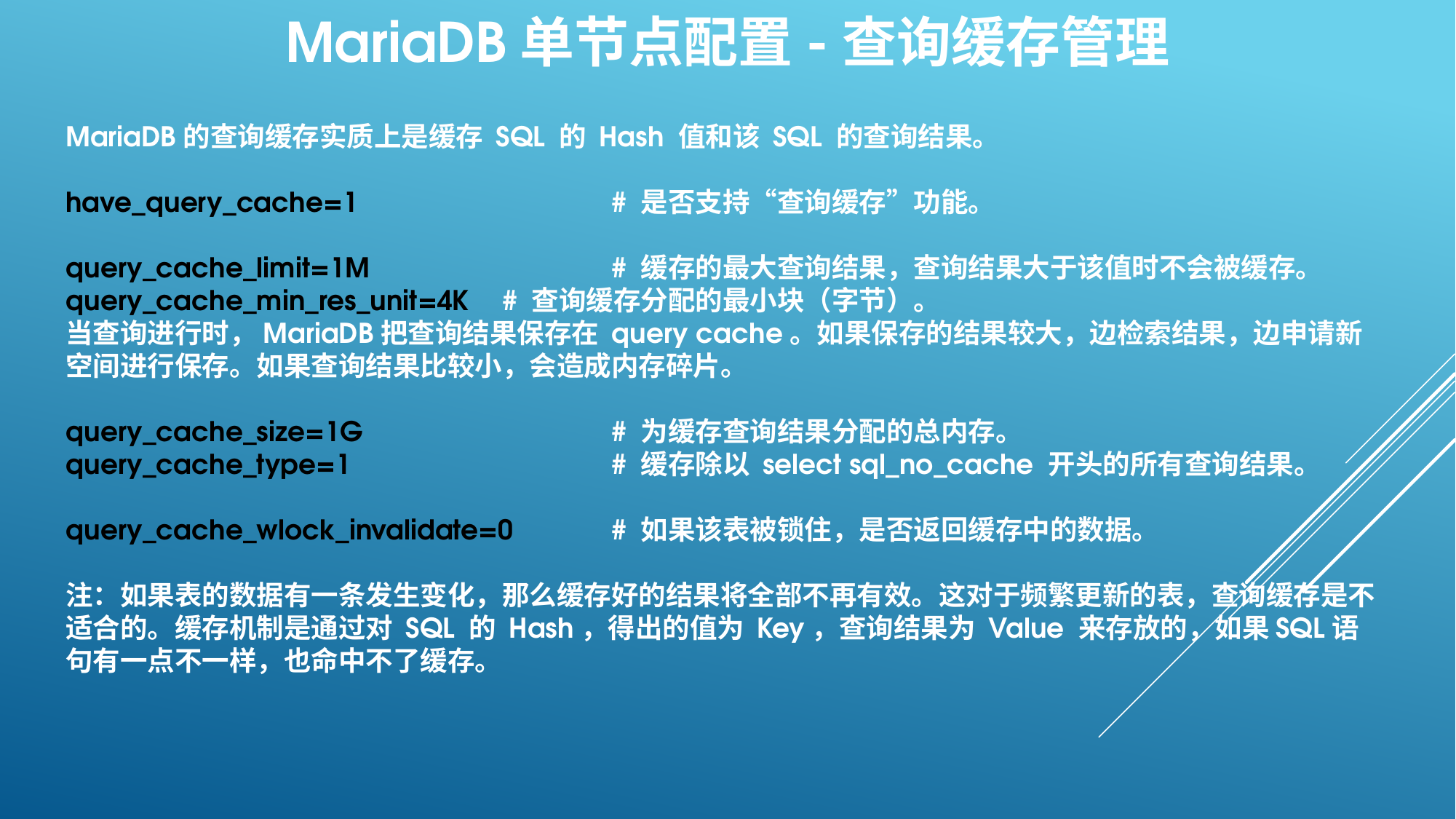

MariaDB单节点配置-查询缓存管理
MariaDB的查询缓存实质上是缓存 SQL 的 Hash 值和该 SQL 的查询结果。

have_query_cache=1			# 是否支持“查询缓存”功能。

query_cache_limit=1M			# 缓存的最大查询结果，查询结果大于该值时不会被缓存。
query_cache_min_res_unit=4K	# 查询缓存分配的最小块（字节）。
当查询进行时，MariaDB把查询结果保存在 query cache。如果保存的结果较大，边检索结果，边申请新空间进行保存。如果查询结果比较小，会造成内存碎片。

query_cache_size=1G			# 为缓存查询结果分配的总内存。
query_cache_type=1			# 缓存除以 select sql_no_cache 开头的所有查询结果。

query_cache_wlock_invalidate=0	# 如果该表被锁住，是否返回缓存中的数据。

注：如果表的数据有一条发生变化，那么缓存好的结果将全部不再有效。这对于频繁更新的表，查询缓存是不适合的。缓存机制是通过对 SQL 的 Hash，得出的值为 Key，查询结果为 Value 来存放的，如果SQL语句有一点不一样，也命中不了缓存。